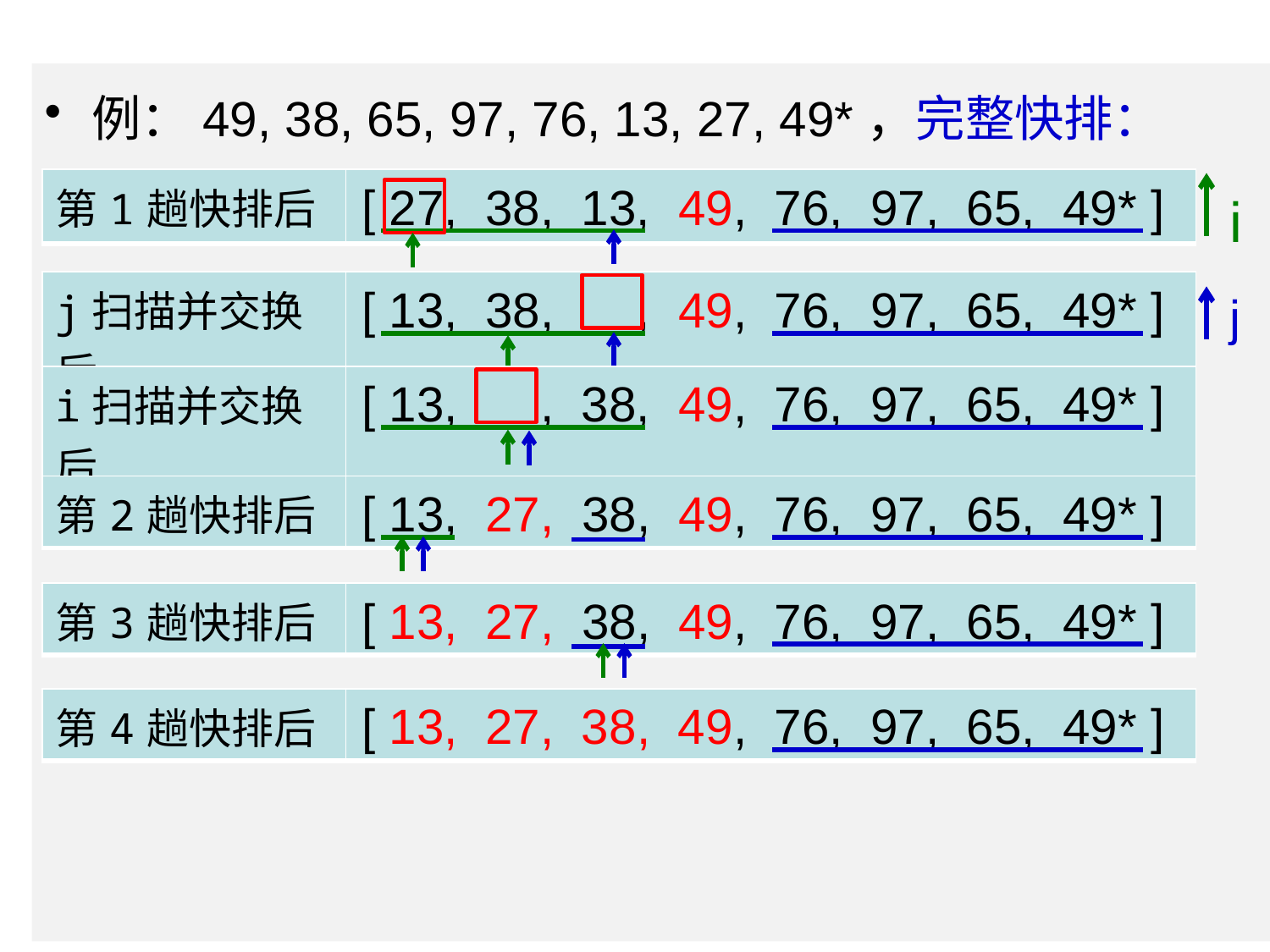

例：49, 38, 65, 97, 76, 13, 27, 49*，完整快排：

i
| 第1趟快排后 |  |
| --- | --- |
[ 27,  38,  13,  49,  76,  97,  65,  49* ]

j
| j扫描并交换后 |  |
| --- | --- |
[ 13,  38,      ,  49,  76,  97,  65,  49* ]

| i扫描并交换后 |  |
| --- | --- |
[ 13,      ,  38,  49,  76,  97,  65,  49* ]

| 第2趟快排后 |  |
| --- | --- |
[ 13,  27,  38,  49,  76,  97,  65,  49* ]
| 第3趟快排后 |  |
| --- | --- |
[ 13,  27,  38,  49,  76,  97,  65,  49* ]
| 第4趟快排后 |  |
| --- | --- |
[ 13,  27,  38,  49,  76,  97,  65,  49* ]